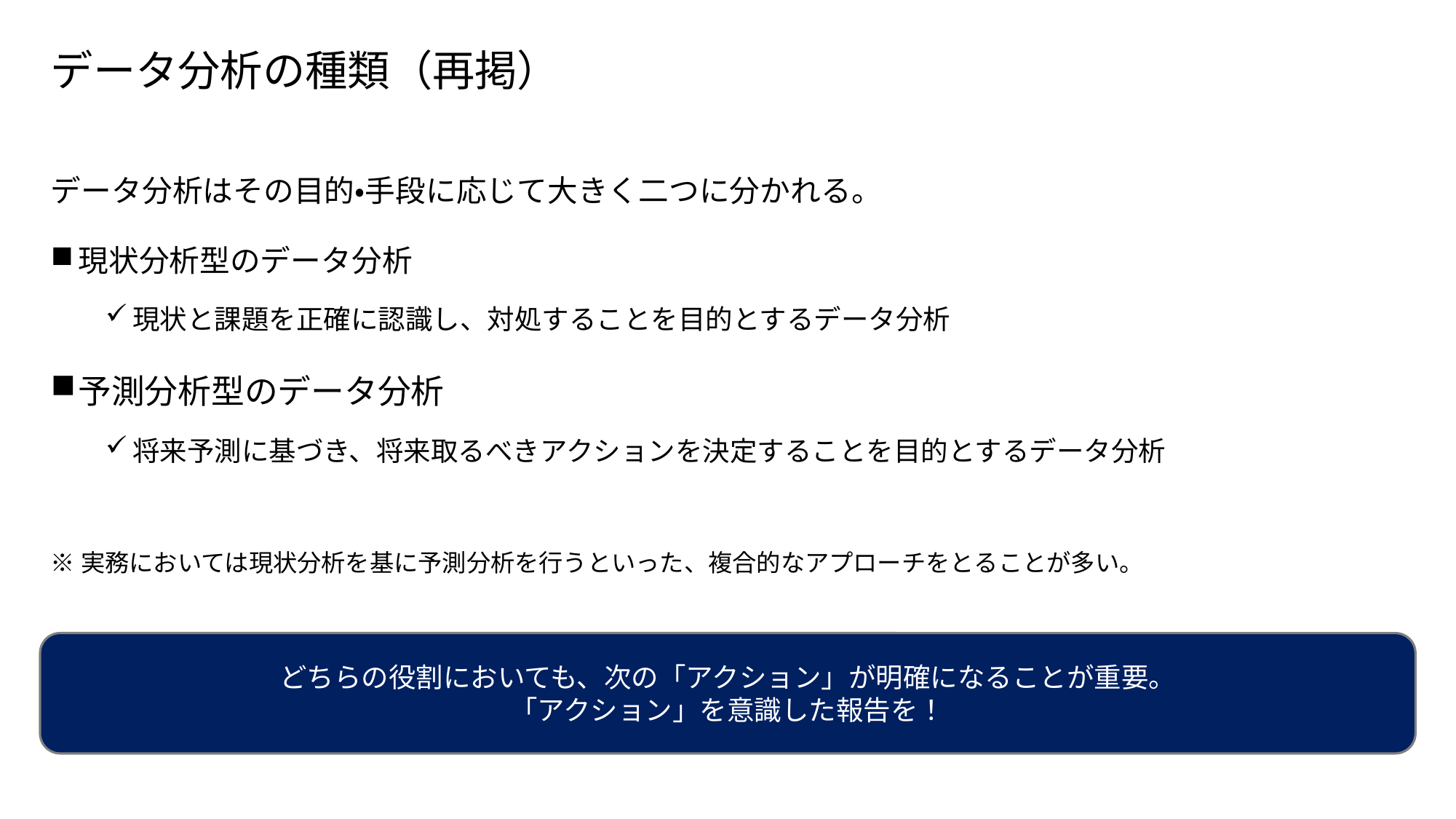

# データ分析の種類（再掲）
データ分析はその目的・手段に応じて大きく二つに分かれる。
現状分析型のデータ分析
現状と課題を正確に認識し、対処することを目的とするデータ分析
予測分析型のデータ分析
将来予測に基づき、将来取るべきアクションを決定することを目的とするデータ分析

※実務においては現状分析を基に予測分析を行うといった、複合的なアプローチをとることが多い。
どちらの役割においても、次の「アクション」が明確になることが重要。
「アクション」を意識した報告を！